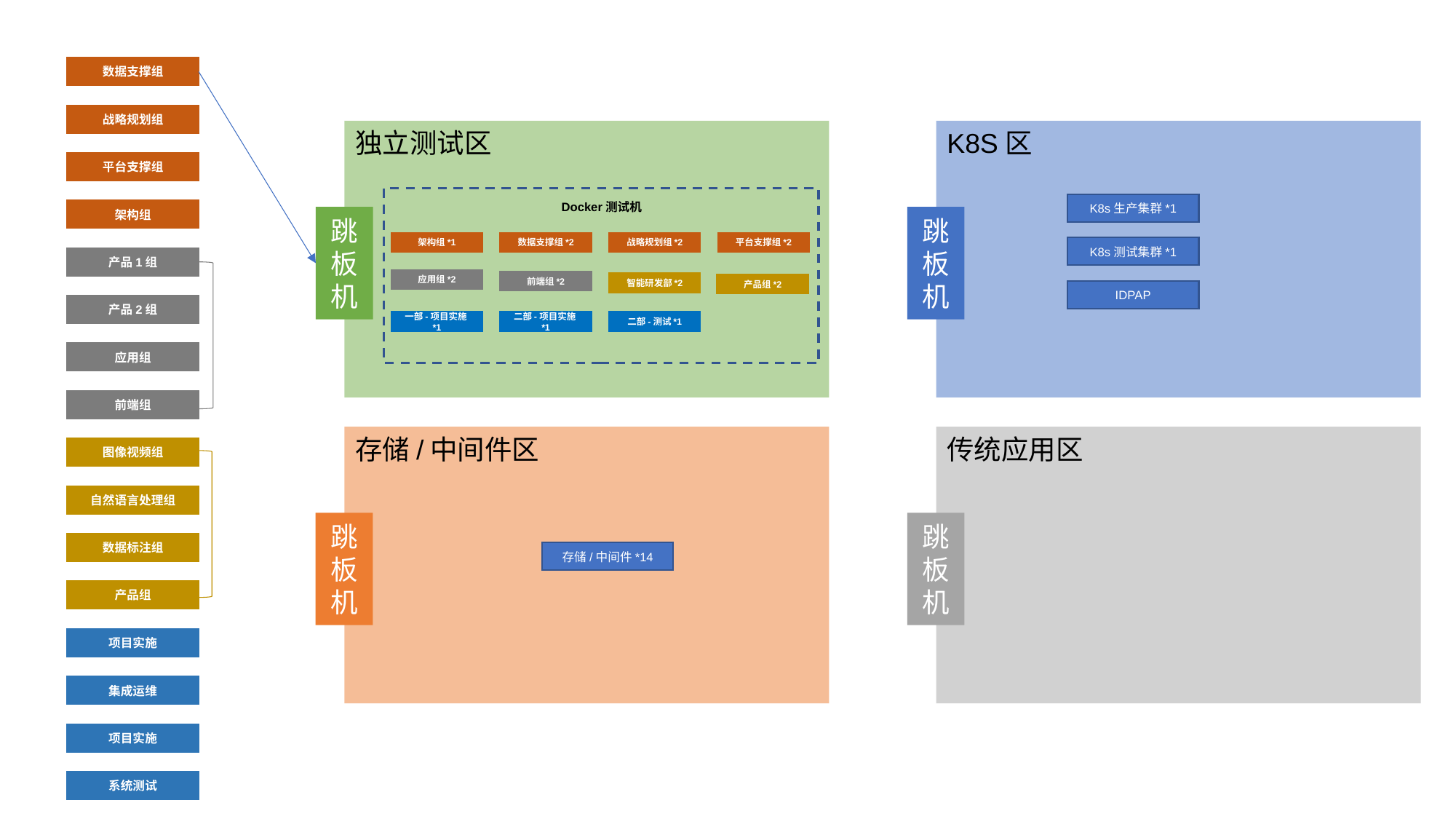

数据支撑组
战略规划组

独立测试区

K8S区
平台支撑组

K8s生产集群*1
Docker测试机
架构组
跳板机
跳板机
架构组*1
数据支撑组*2
战略规划组*2
平台支撑组*2
K8s测试集群*1
产品1组

应用组*2
前端组*2
智能研发部*2
产品组*2
IDPAP
产品2组
一部-项目实施*1
二部-项目实施*1
二部-测试*1
应用组
前端组

存储/中间件区

传统应用区
图像视频组

自然语言处理组
跳板机
跳板机
数据标注组
存储/中间件*14
产品组
项目实施
集成运维
项目实施
系统测试